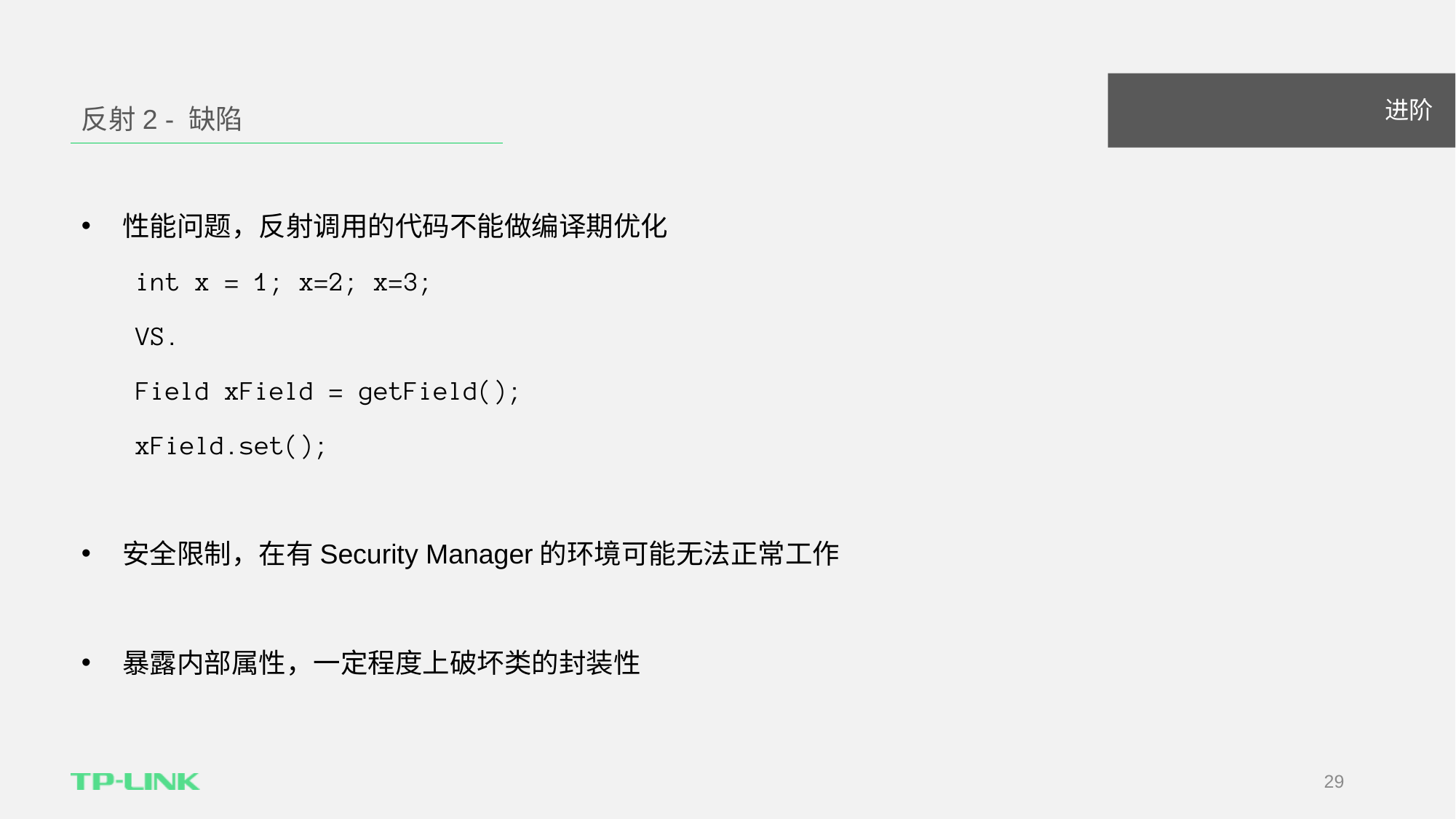

进阶
# 反射2 - 缺陷
性能问题，反射调用的代码不能做编译期优化
int x = 1; x=2; x=3;
VS.
Field xField = getField();
xField.set();

安全限制，在有Security Manager的环境可能无法正常工作

暴露内部属性，一定程度上破坏类的封装性
29